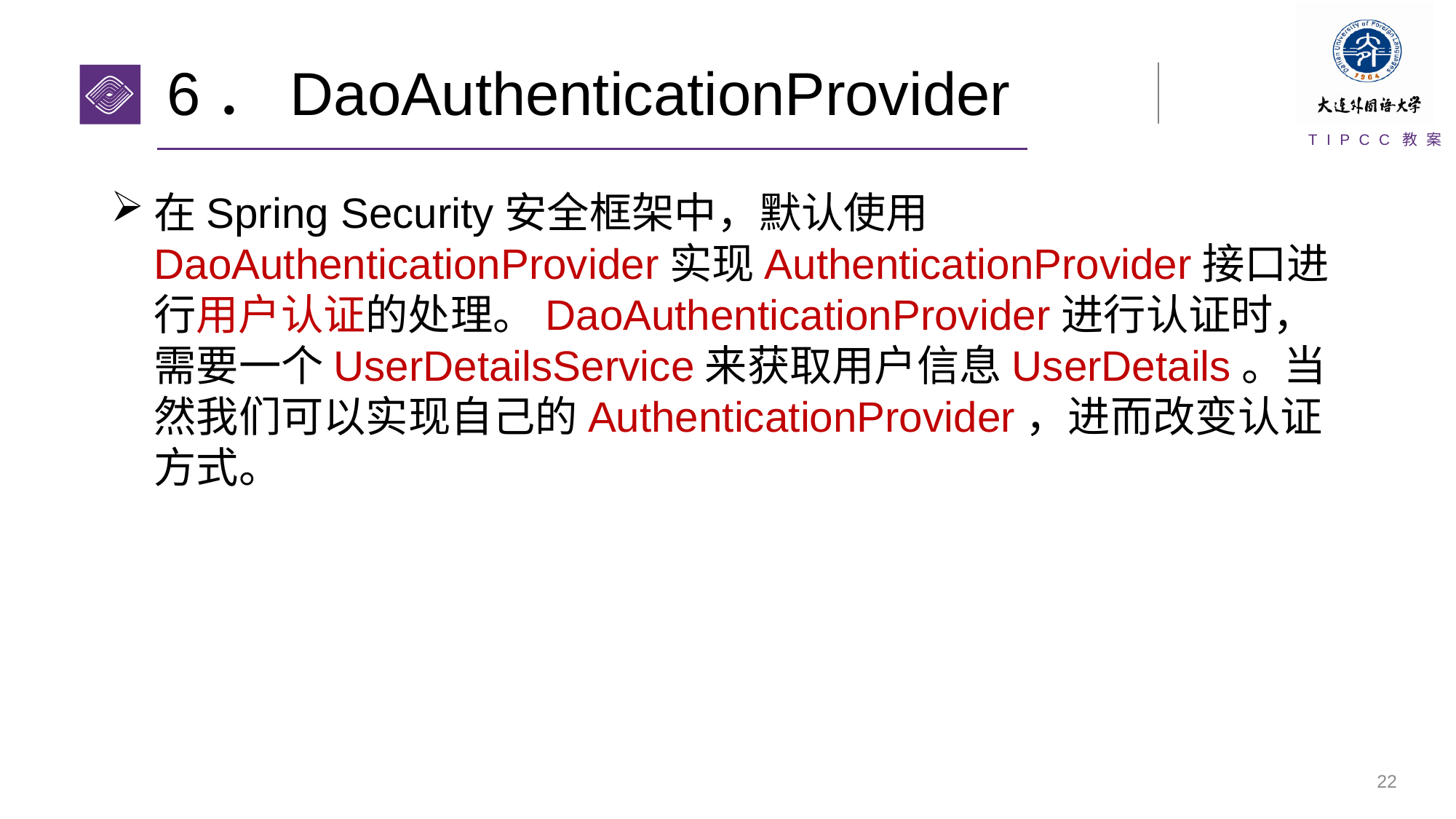

# 6．DaoAuthenticationProvider
在Spring Security安全框架中，默认使用DaoAuthenticationProvider实现AuthenticationProvider接口进行用户认证的处理。DaoAuthenticationProvider进行认证时，需要一个UserDetailsService来获取用户信息UserDetails。当然我们可以实现自己的AuthenticationProvider，进而改变认证方式。
22